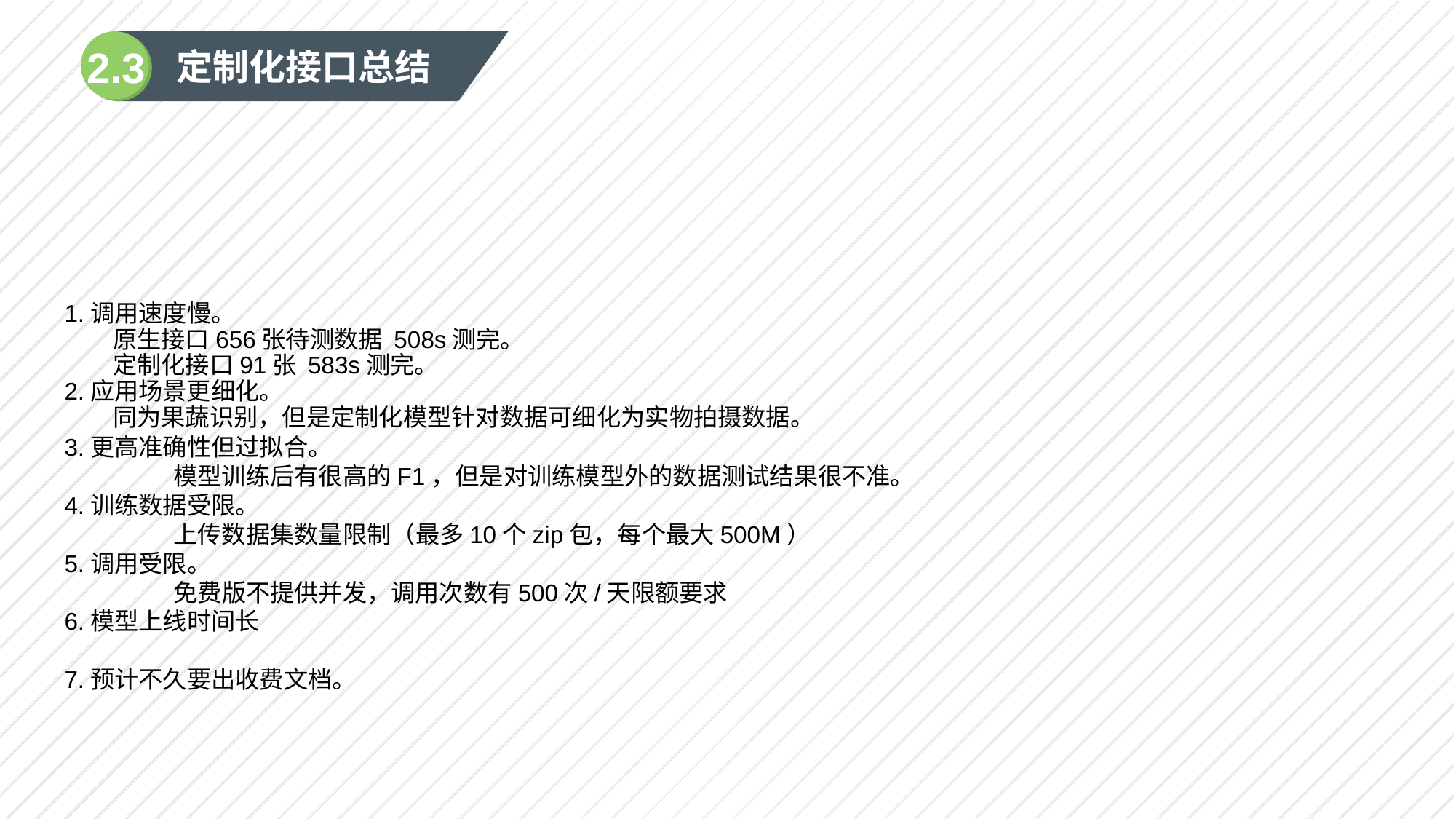

2.3
定制化接口总结

1.调用速度慢。
原生接口656张待测数据 508s测完。
定制化接口91张 583s测完。
2.应用场景更细化。
同为果蔬识别，但是定制化模型针对数据可细化为实物拍摄数据。
3.更高准确性但过拟合。
	模型训练后有很高的F1，但是对训练模型外的数据测试结果很不准。
4.训练数据受限。
	上传数据集数量限制（最多10个zip包，每个最大500M）
5.调用受限。
	免费版不提供并发，调用次数有500次/天限额要求
6.模型上线时间长

7.预计不久要出收费文档。